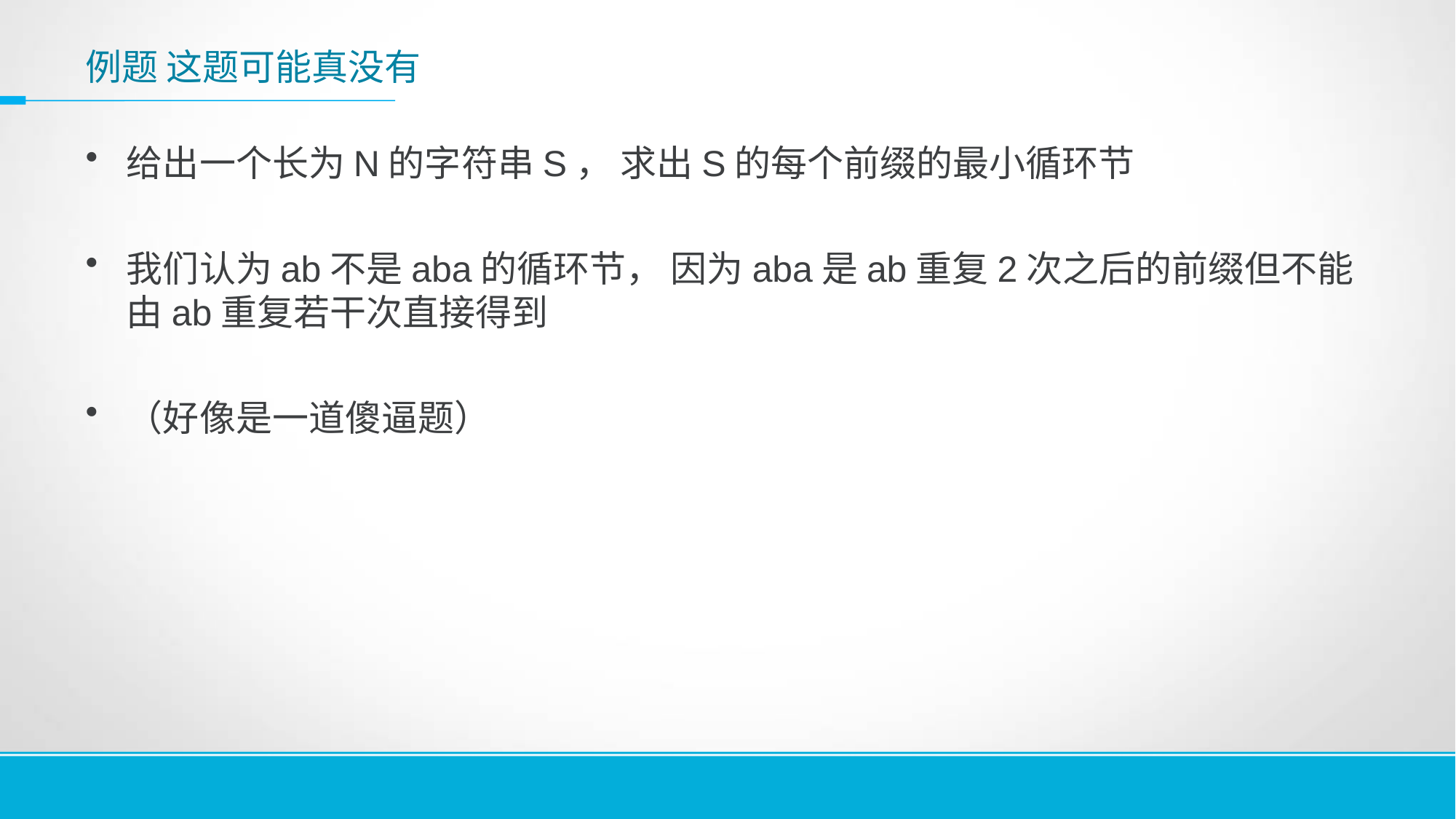

# 例题 这题可能真没有
给出一个长为N的字符串S， 求出S的每个前缀的最小循环节

我们认为ab不是aba的循环节， 因为aba是ab重复2次之后的前缀但不能由ab重复若干次直接得到

（好像是一道傻逼题）